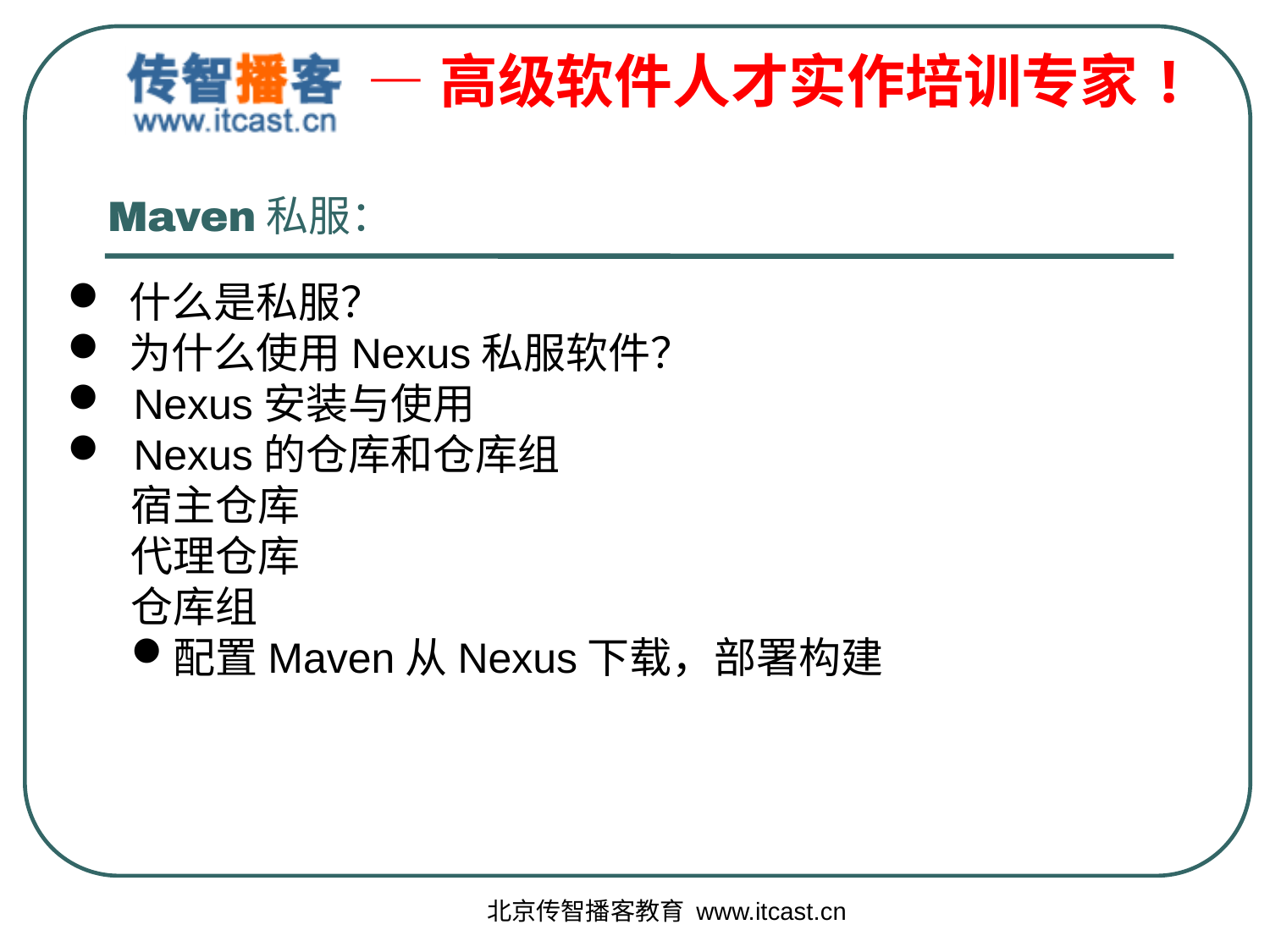

Maven私服：
 什么是私服？
 为什么使用Nexus私服软件？
  Nexus安装与使用
  Nexus的仓库和仓库组
宿主仓库
代理仓库
仓库组
配置Maven从Nexus下载，部署构建
北京传智播客教育 www.itcast.cn